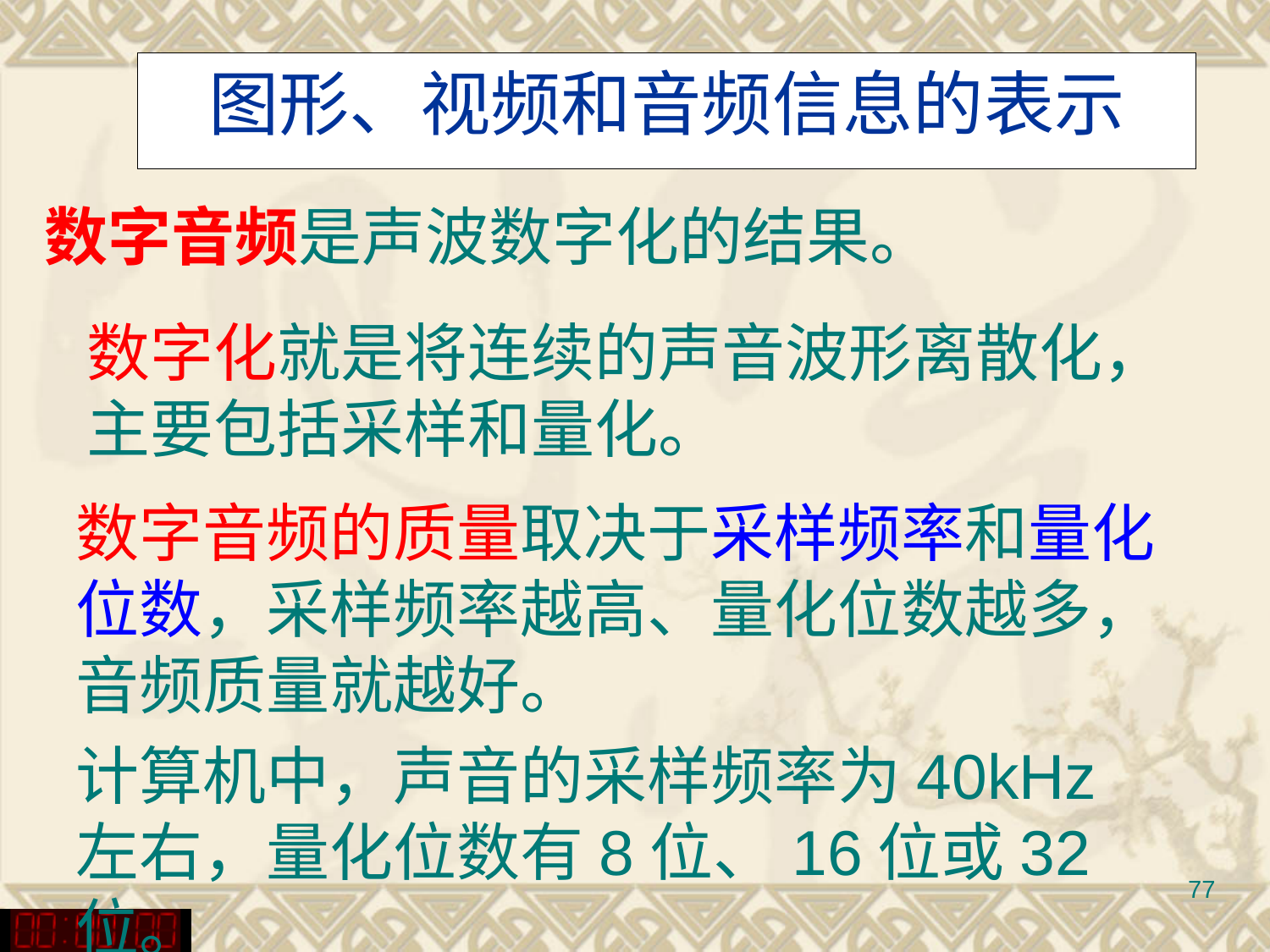

# 图形、视频和音频信息的表示
数字音频是声波数字化的结果。
数字化就是将连续的声音波形离散化，主要包括采样和量化。
数字音频的质量取决于采样频率和量化位数，采样频率越高、量化位数越多，音频质量就越好。
计算机中，声音的采样频率为40kHz左右，量化位数有8位、16位或32位。
77